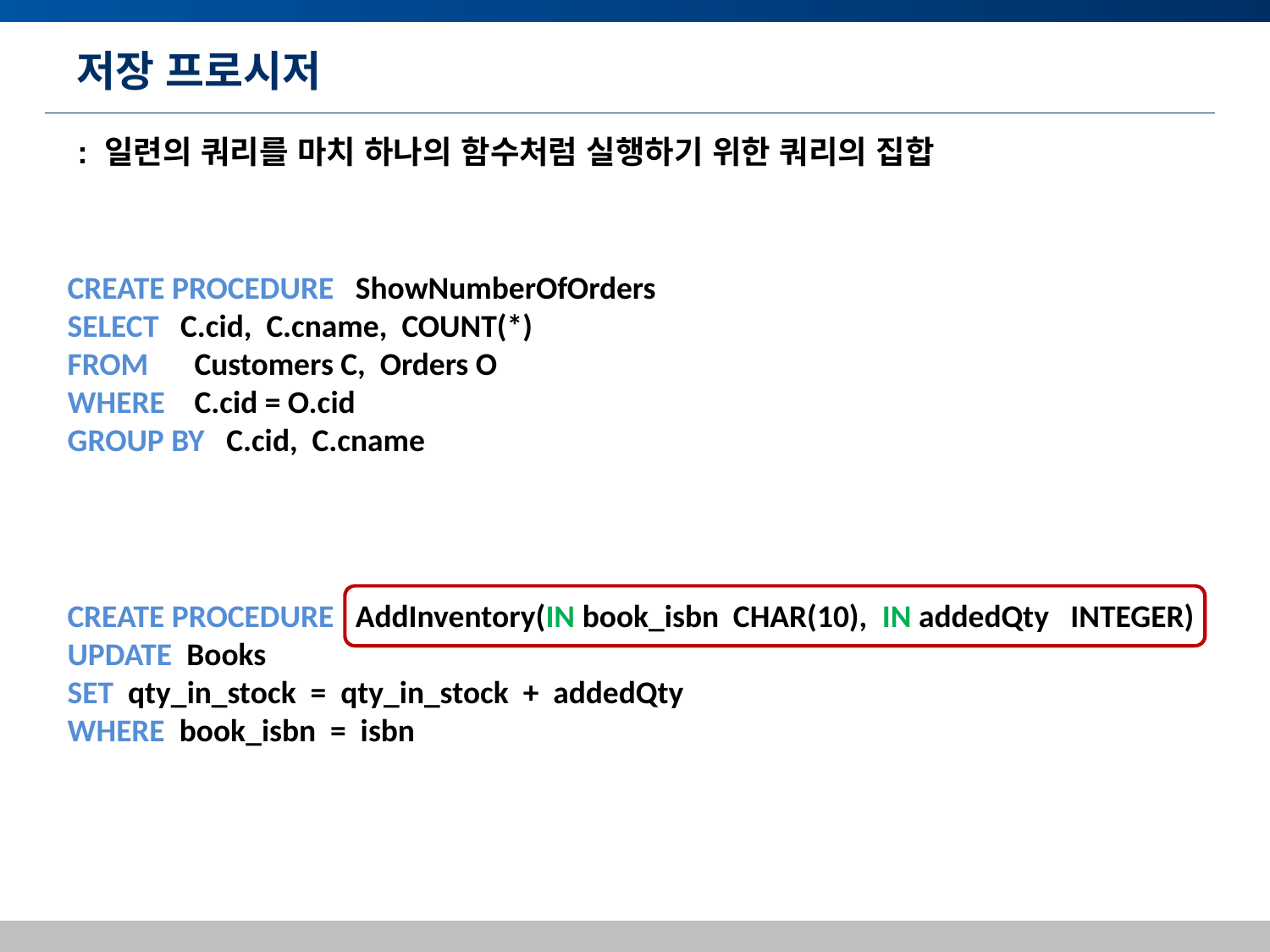

# 저장 프로시저
: 일련의 쿼리를 마치 하나의 함수처럼 실행하기 위한 쿼리의 집합
CREATE PROCEDURE   ShowNumberOfOrders
SELECT   C.cid,  C.cname,  COUNT(*)
FROM	Customers C,  Orders O
WHERE	C.cid = O.cid
GROUP BY   C.cid,  C.cname

CREATE PROCEDURE   AddInventory(IN book_isbn  CHAR(10),  IN addedQty   INTEGER)
UPDATE  Books
SET  qty_in_stock  =  qty_in_stock  +  addedQty
WHERE  book_isbn  =  isbn